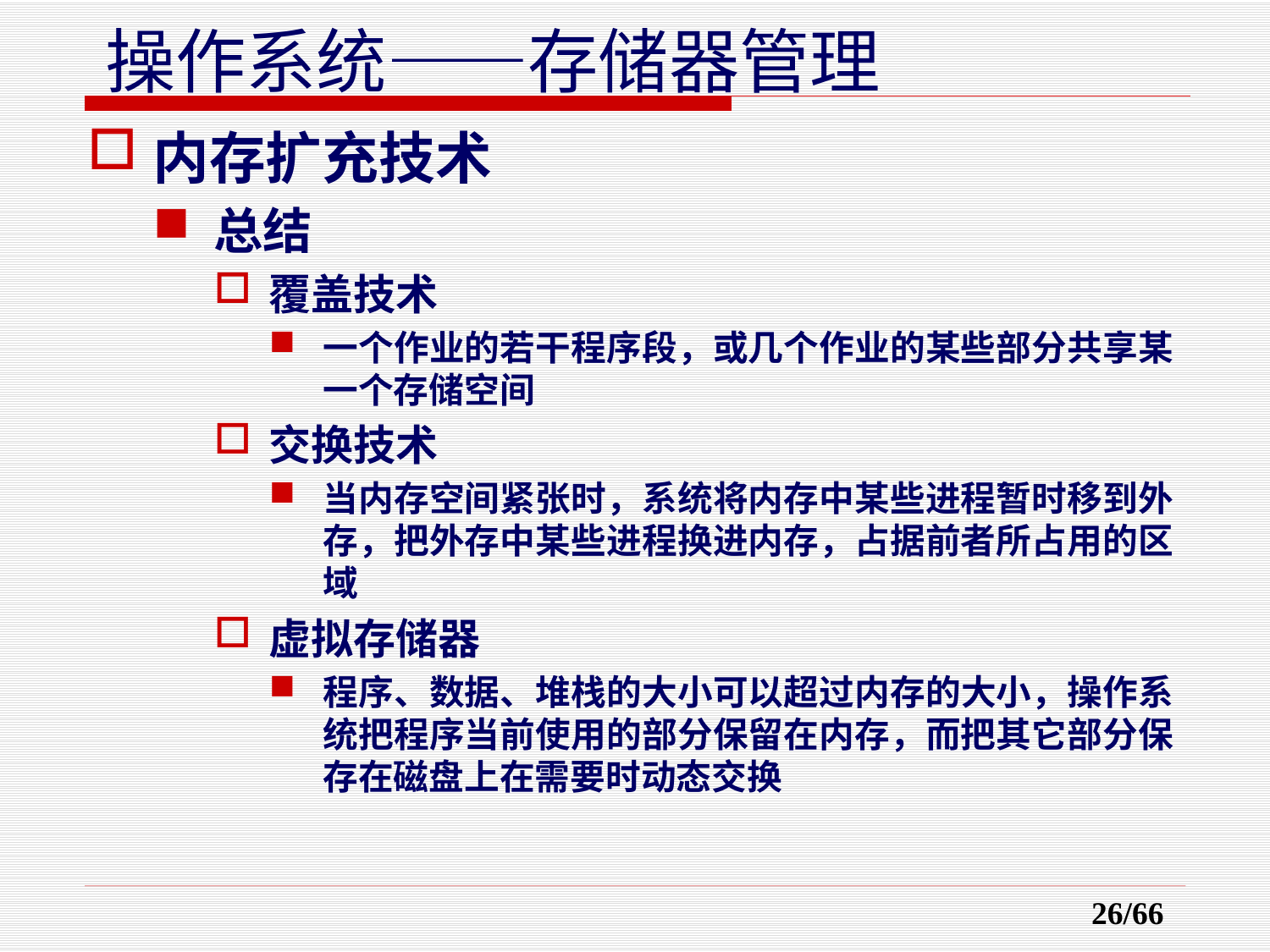

内存扩充技术
总结
覆盖技术
一个作业的若干程序段，或几个作业的某些部分共享某一个存储空间
交换技术
当内存空间紧张时，系统将内存中某些进程暂时移到外存，把外存中某些进程换进内存，占据前者所占用的区域
虚拟存储器
程序、数据、堆栈的大小可以超过内存的大小，操作系统把程序当前使用的部分保留在内存，而把其它部分保存在磁盘上在需要时动态交换